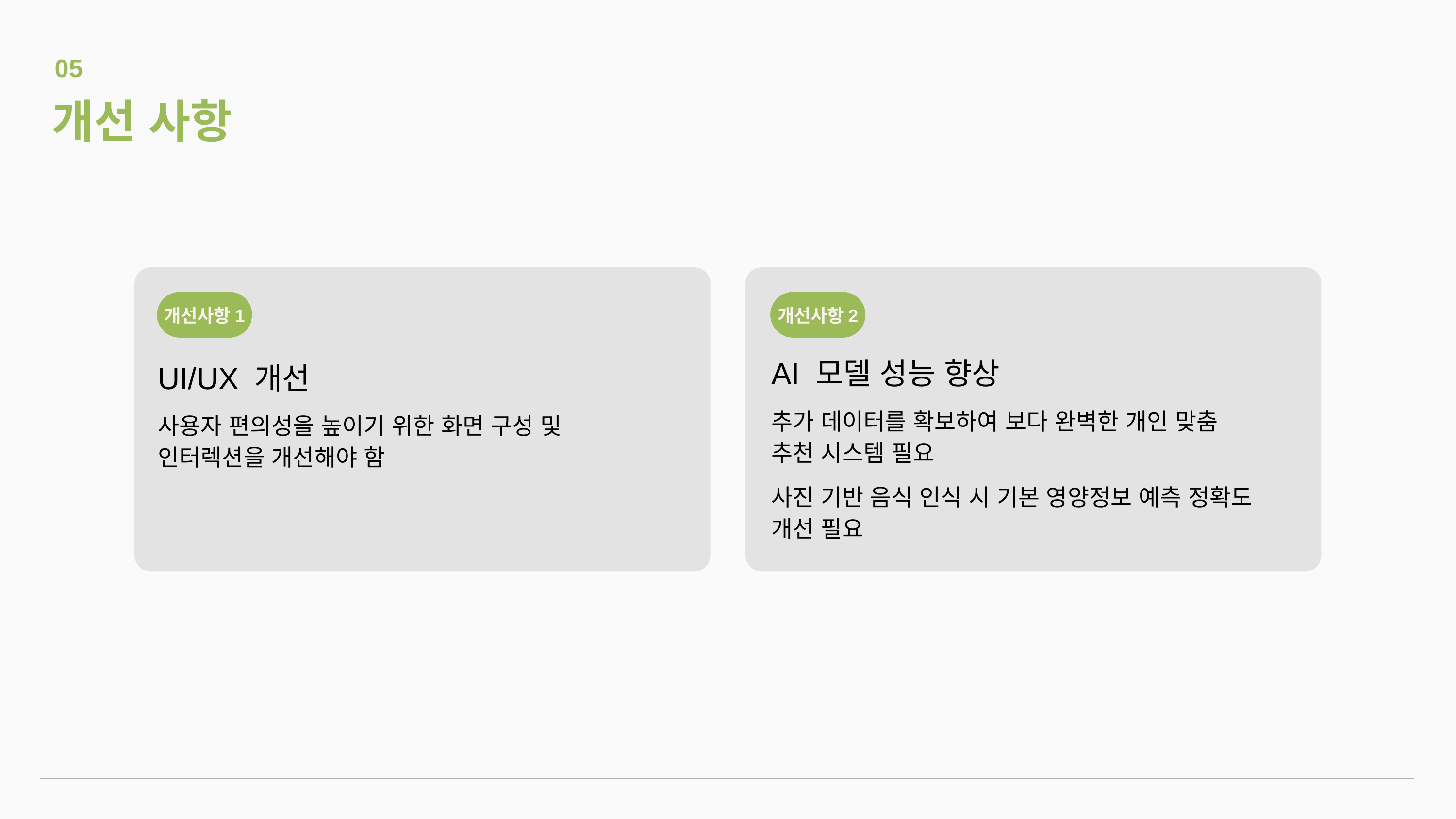

05
# 개선 사항

개선사항1
개선사항2
AI 모델 성능 향상
추가 데이터를 확보하여 보다 완벽한 개인 맞춤 추천 시스템 필요
사진 기반 음식 인식 시 기본 영양정보 예측 정확도 개선 필요
UI/UX 개선
사용자 편의성을 높이기 위한 화면 구성 및 인터렉션을 개선해야 함